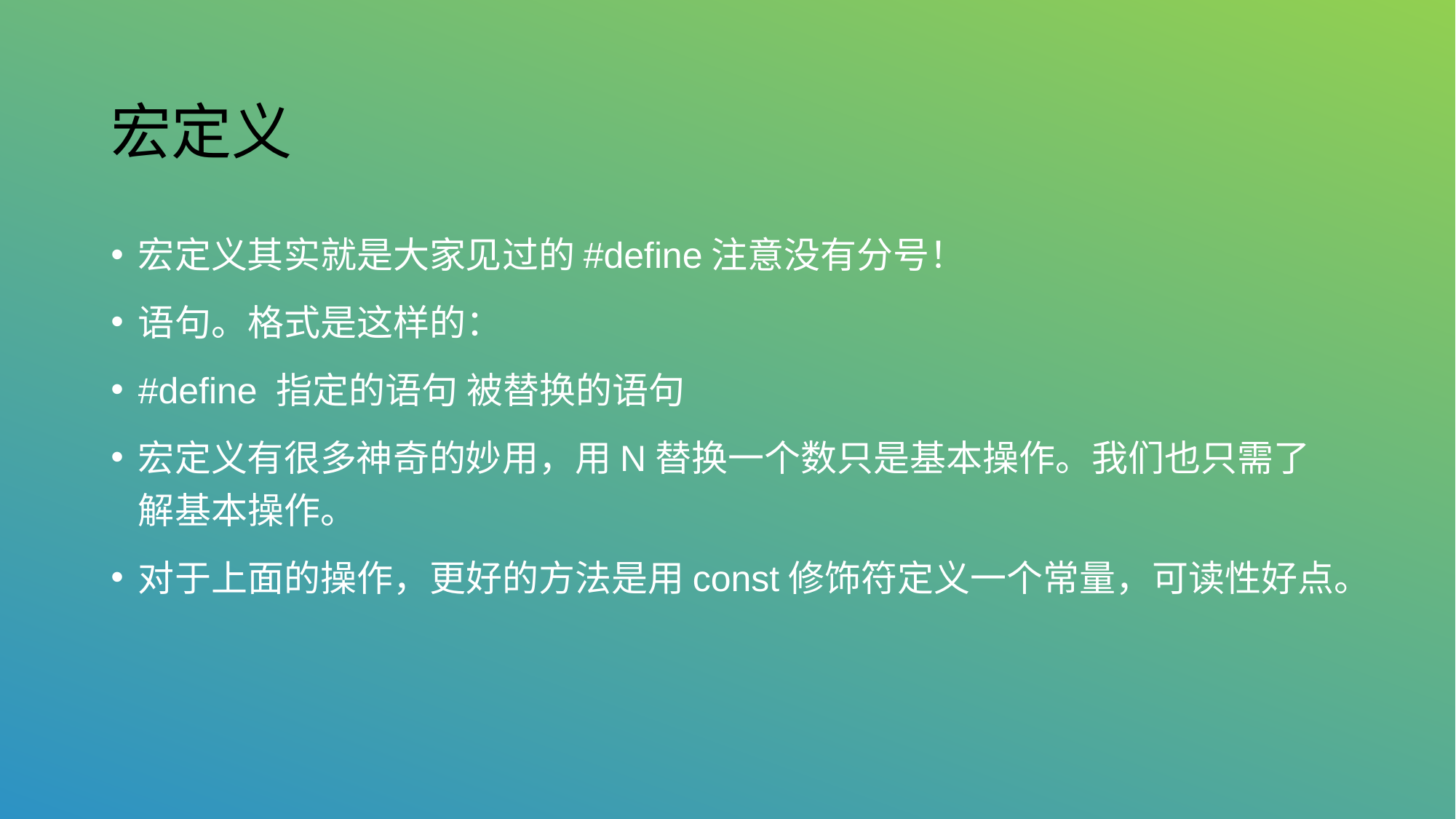

# 宏定义
宏定义其实就是大家见过的#define注意没有分号！
语句。格式是这样的：
#define 指定的语句 被替换的语句
宏定义有很多神奇的妙用，用N替换一个数只是基本操作。我们也只需了解基本操作。
对于上面的操作，更好的方法是用const修饰符定义一个常量，可读性好点。